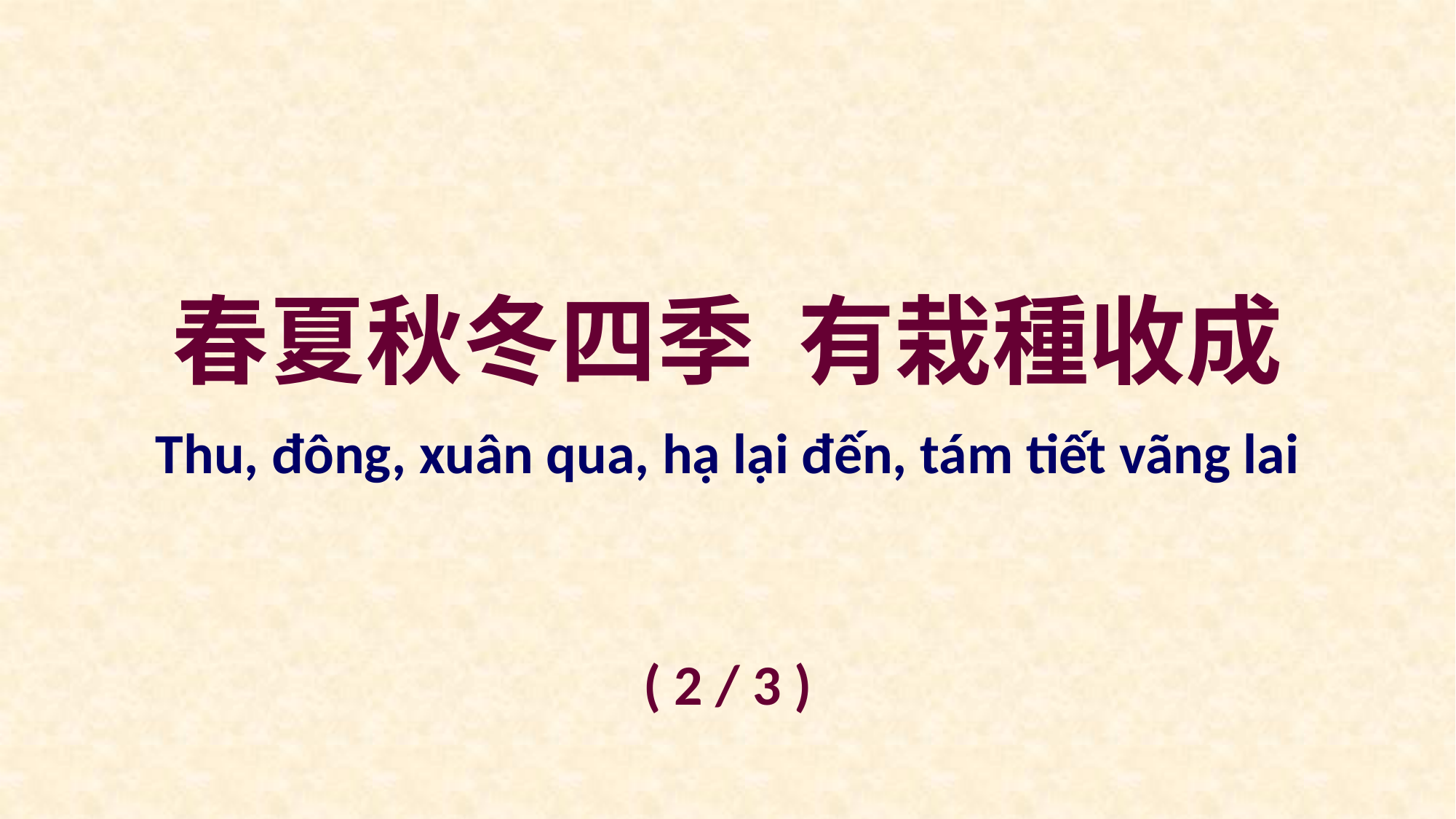

春夏秋冬四季  有栽種收成
Thu, đông, xuân qua, hạ lại đến, tám tiết vãng lai
( 2 / 3 )